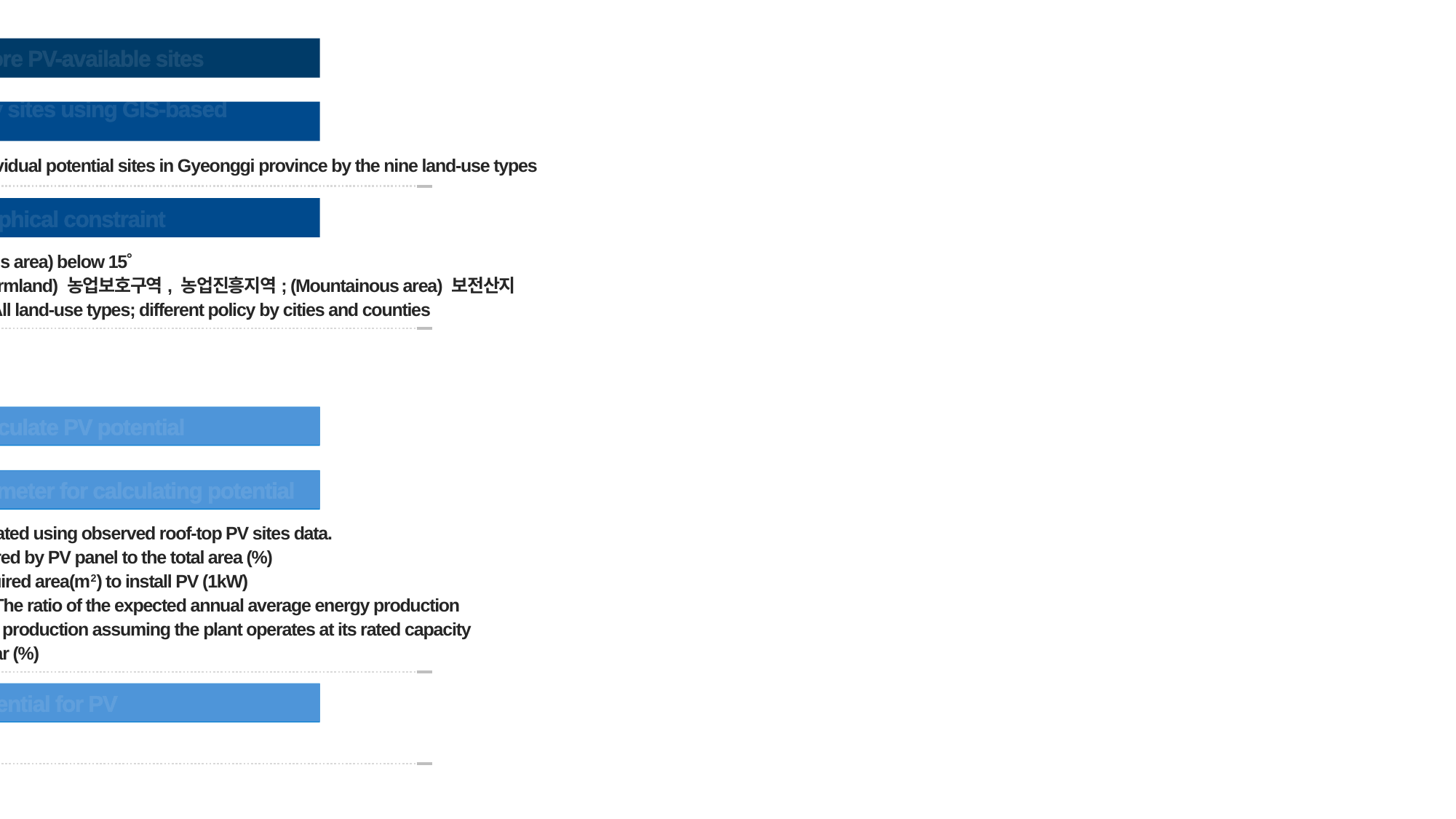

1. Categorize Land-use & PV type

Classification considering policy design for PV deployment :
PV technology types (a, b, c) & Land-use types (1-9) as followings;
(a) roof-top PV : (1) Industrial complex, (2) Logistics complex, (3) Residential complex, (4) Public buildings
(b) ground-mounted PV : (5) Mountainous area, (6) Farmland, (7) Parking lot, (8) Roadside land
(c) floating PV : (9) Water
2. Explore PV-available sites

  2.1 Explore every sites using GIS-based approach

Exploration of individual potential sites in Gyeonggi province by the nine land-use types

  2.2 Apply geographical constraint

Slope : (Mountainous area) below 15˚
Protected Area : (Farmland) 농업보호구역, 농업진흥지역; (Mountainous area) 보전산지
Setback distance : All land-use types; different policy by cities and counties

3. Calculate PV potential

  3.1 Assume parameter for calculating potential

Parameters calculated using observed roof-top PV sites data.
(1) Ratio : Area covered by PV panel to the total area (%)
(2) Coefficient : Required area(m2) to install PV (1kW)
(3) Capacity factor : The ratio of the expected annual average energy production
to the annual energy production assuming the plant operates at its rated capacity
every hour of the year (%)

  3.2 Calculate potential for PV

Equation??

4. Derive supply curve for PV

  4.1 Assume parameter for calculating LCOE

LCOE by cities and counties
LCOE by PV technology types

  4.1 Assume parameter for calculating LCOE

Equation??